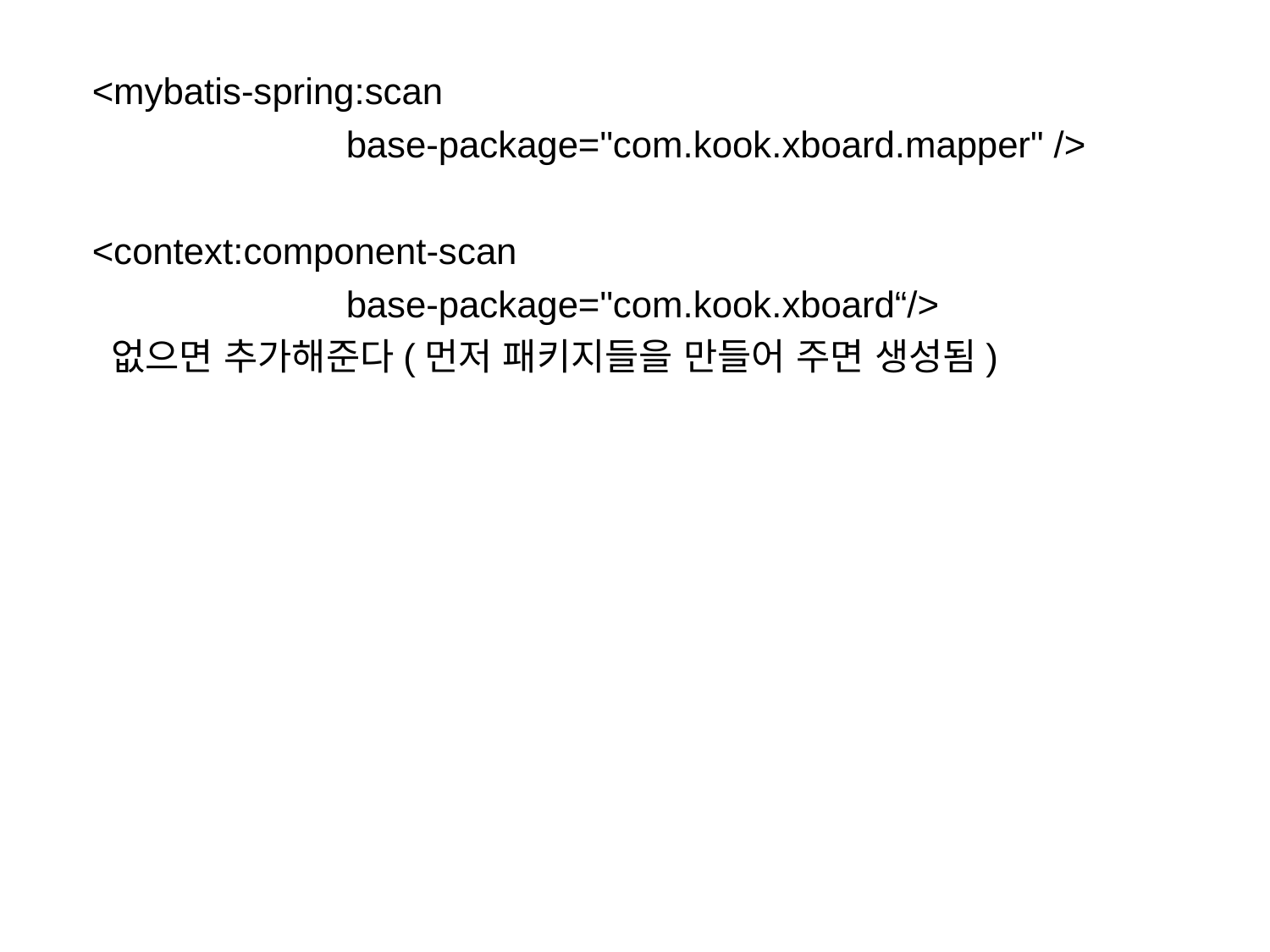

<mybatis-spring:scan
		base-package="com.kook.xboard.mapper" />

<context:component-scan
		base-package="com.kook.xboard“/>
 없으면 추가해준다(먼저 패키지들을 만들어 주면 생성됨)